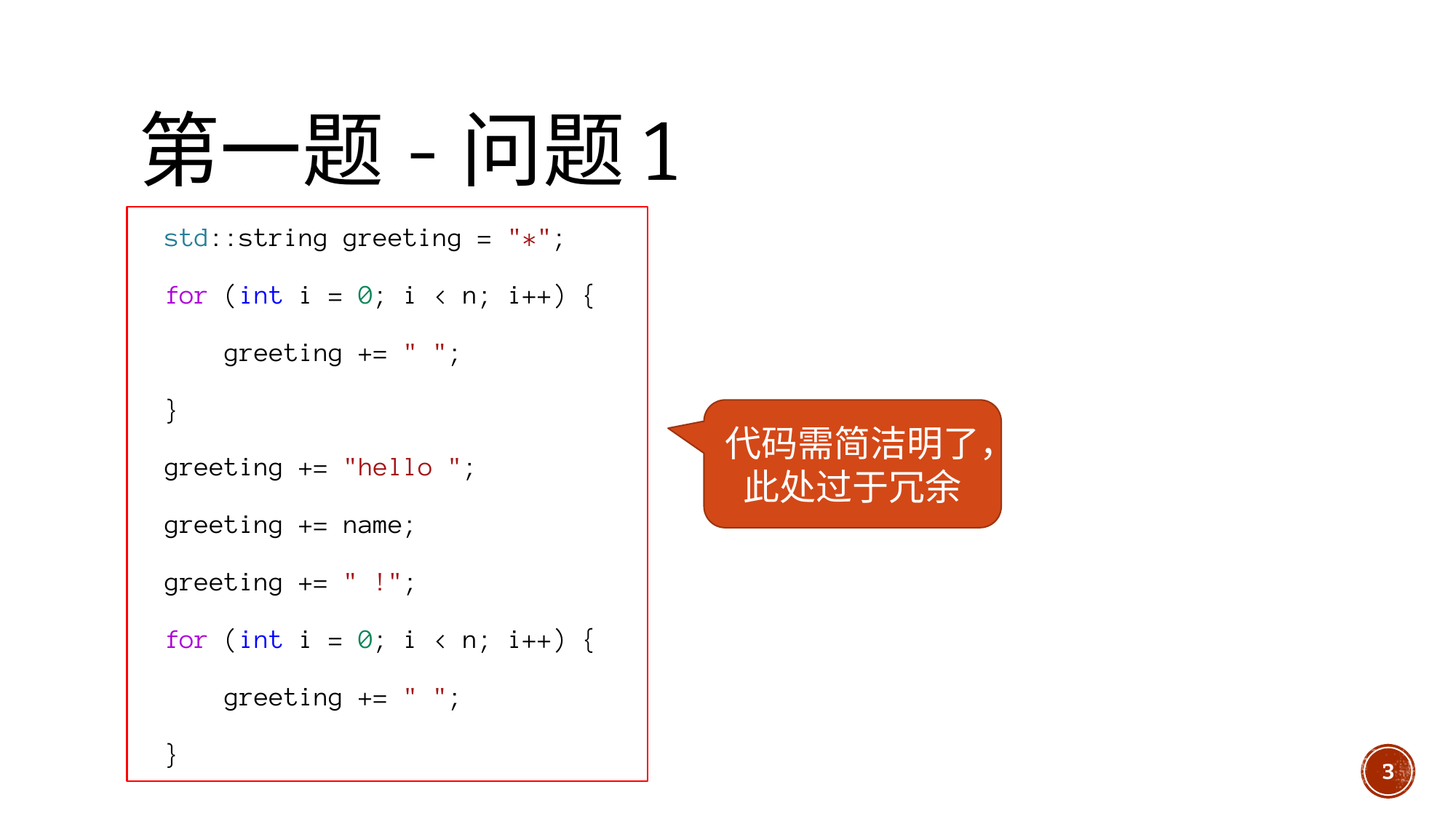

# 第一题-问题1
    std::string greeting = "*";
    for (int i = 0; i < n; i++) {
        greeting += " ";
    }
    greeting += "hello ";
    greeting += name;
    greeting += " !";
    for (int i = 0; i < n; i++) {
        greeting += " ";
    }

代码需简洁明了，此处过于冗余
3